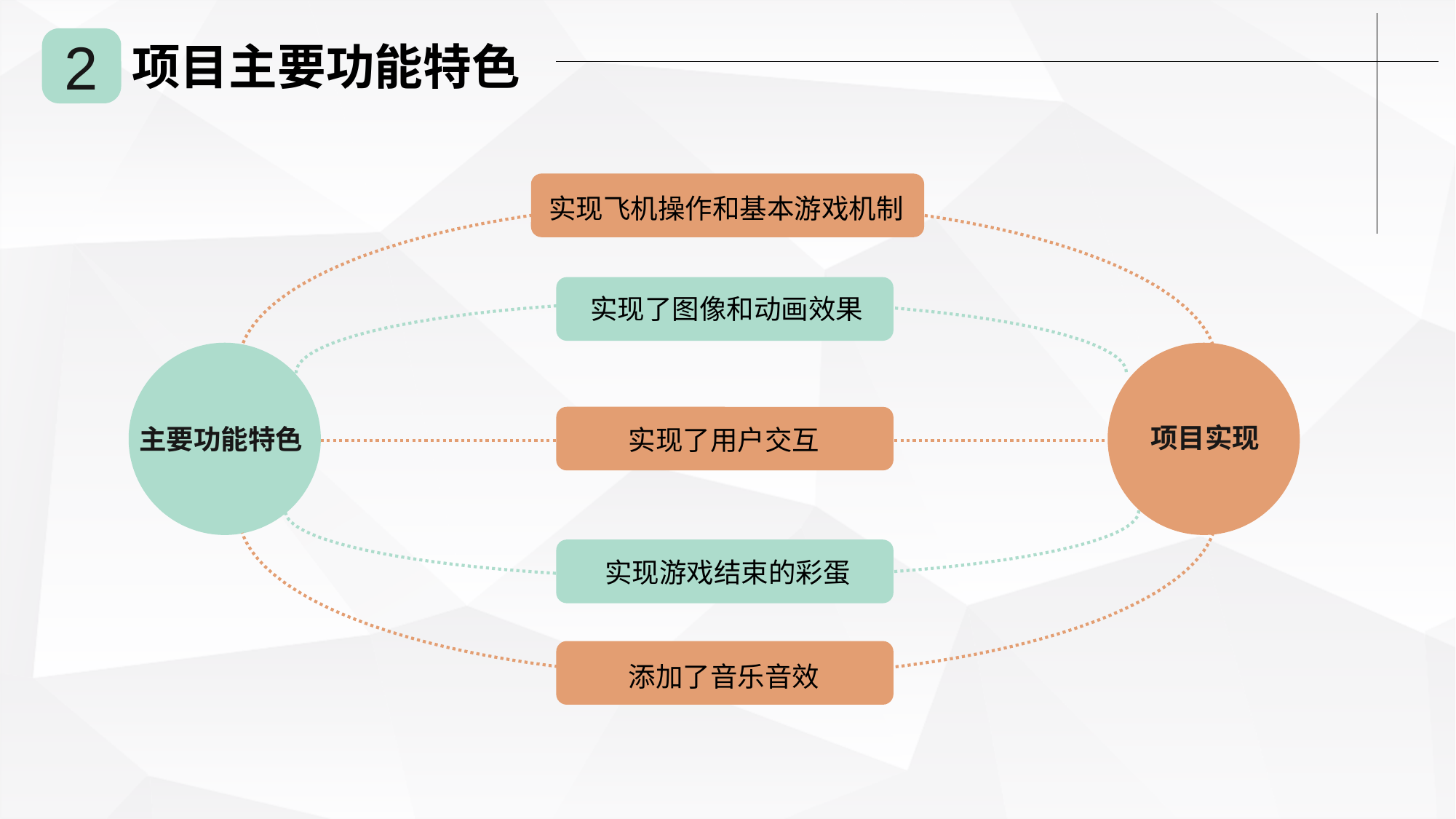

2
项目主要功能特色

实现飞机操作和基本游戏机制

实现了图像和动画效果

主要功能特色

项目实现

添加了音乐音效

实现了用户交互

实现游戏结束的彩蛋